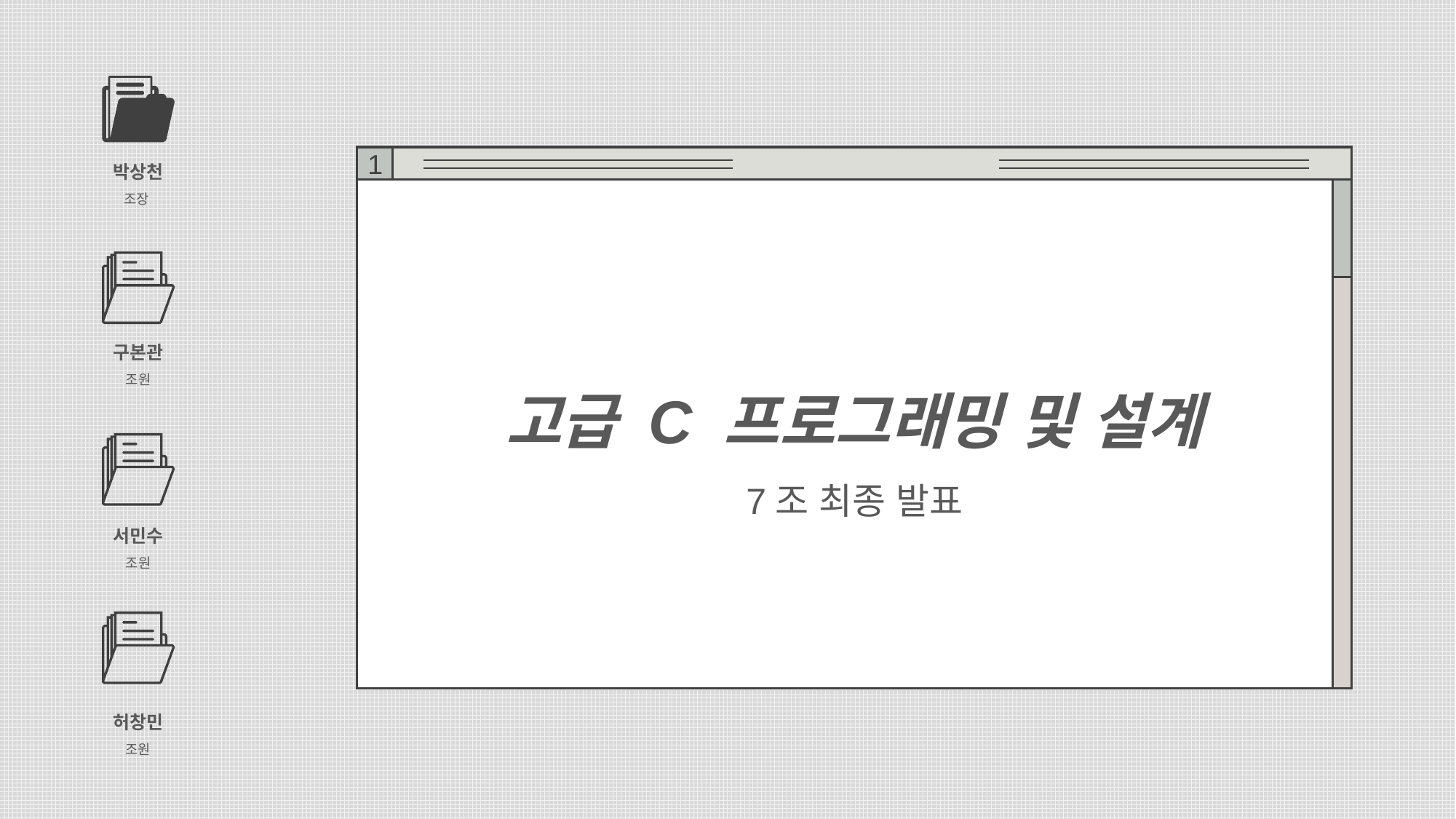

박상천
조장

1
고급 C 프로그래밍 및 설계
7조 최종 발표

구본관
조원

서민수
조원

허창민
조원